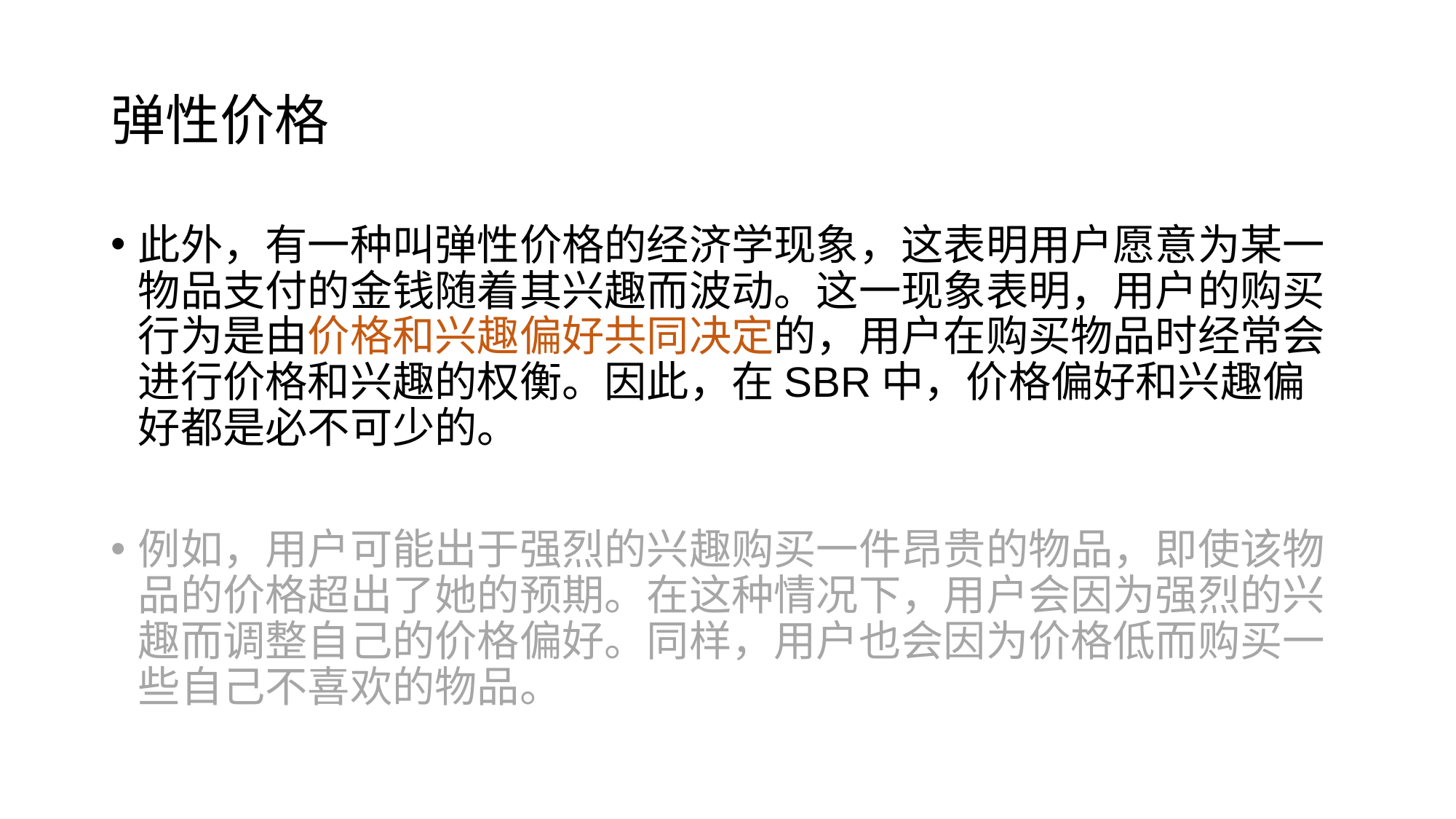

# 弹性价格
此外，有一种叫弹性价格的经济学现象，这表明用户愿意为某一物品支付的金钱随着其兴趣而波动。这一现象表明，用户的购买行为是由价格和兴趣偏好共同决定的，用户在购买物品时经常会进行价格和兴趣的权衡。因此，在SBR中，价格偏好和兴趣偏好都是必不可少的。

例如，用户可能出于强烈的兴趣购买一件昂贵的物品，即使该物品的价格超出了她的预期。在这种情况下，用户会因为强烈的兴趣而调整自己的价格偏好。同样，用户也会因为价格低而购买一些自己不喜欢的物品。